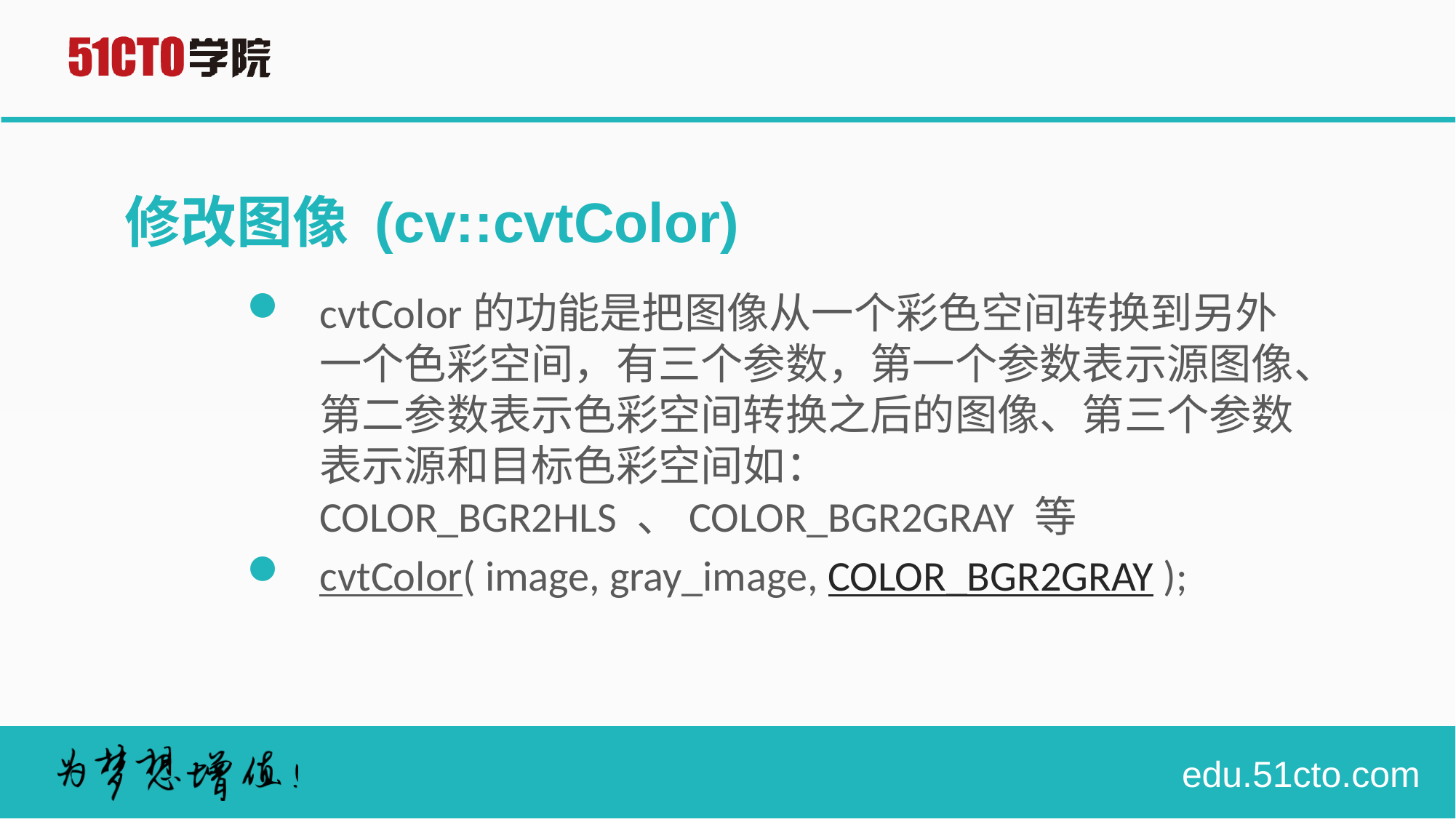

# 修改图像 (cv::cvtColor)
cvtColor的功能是把图像从一个彩色空间转换到另外一个色彩空间，有三个参数，第一个参数表示源图像、第二参数表示色彩空间转换之后的图像、第三个参数表示源和目标色彩空间如：COLOR_BGR2HLS 、COLOR_BGR2GRAY 等
cvtColor( image, gray_image, COLOR_BGR2GRAY );